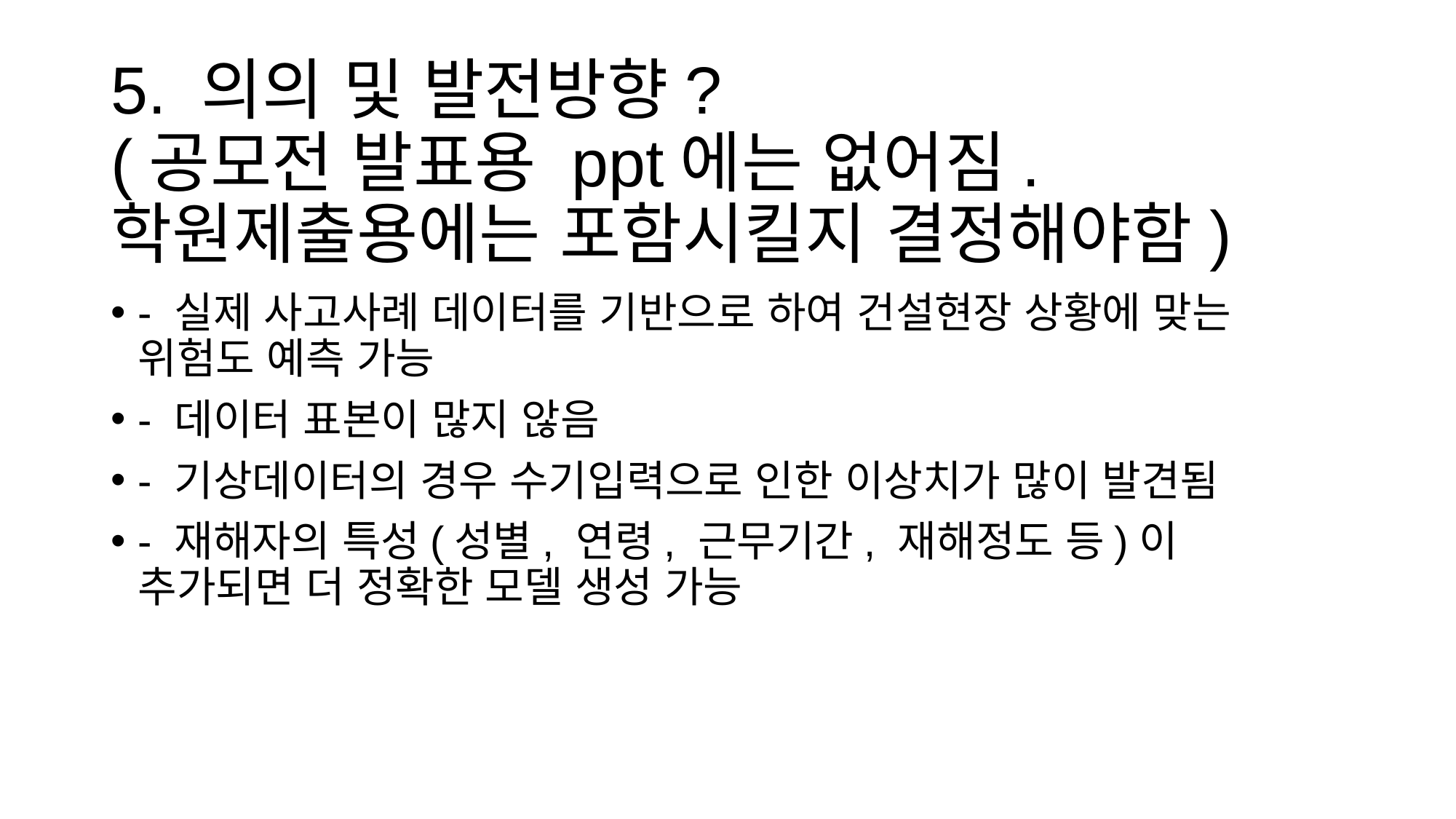

# 5. 의의 및 발전방향? (공모전 발표용 ppt에는 없어짐. 학원제출용에는 포함시킬지 결정해야함)
- 실제 사고사례 데이터를 기반으로 하여 건설현장 상황에 맞는 위험도 예측 가능
- 데이터 표본이 많지 않음
- 기상데이터의 경우 수기입력으로 인한 이상치가 많이 발견됨
- 재해자의 특성(성별, 연령, 근무기간, 재해정도 등)이 추가되면 더 정확한 모델 생성 가능